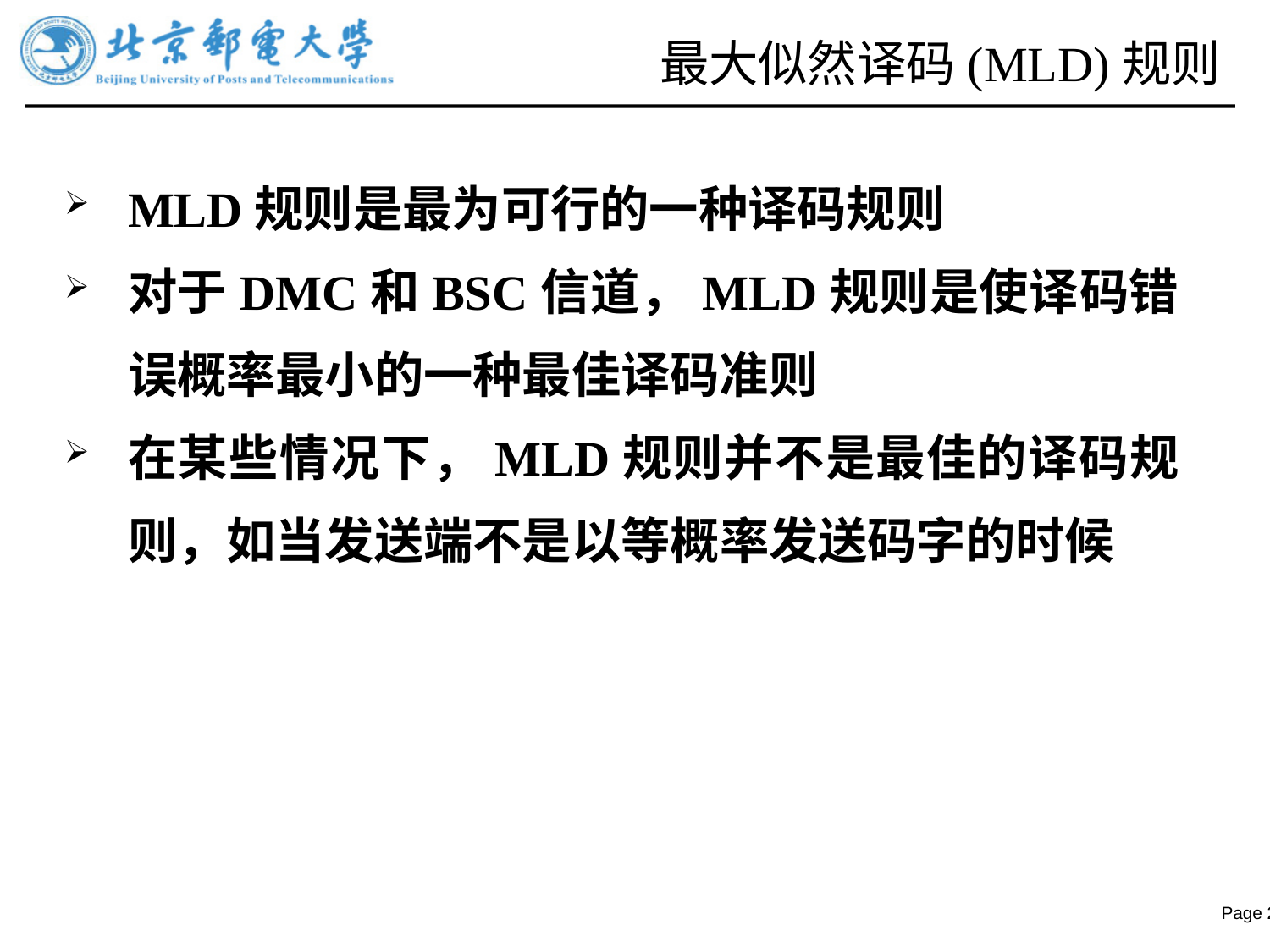

# 最大似然译码(MLD)规则
MLD规则是最为可行的一种译码规则
对于DMC和BSC信道，MLD规则是使译码错误概率最小的一种最佳译码准则
在某些情况下，MLD规则并不是最佳的译码规则，如当发送端不是以等概率发送码字的时候